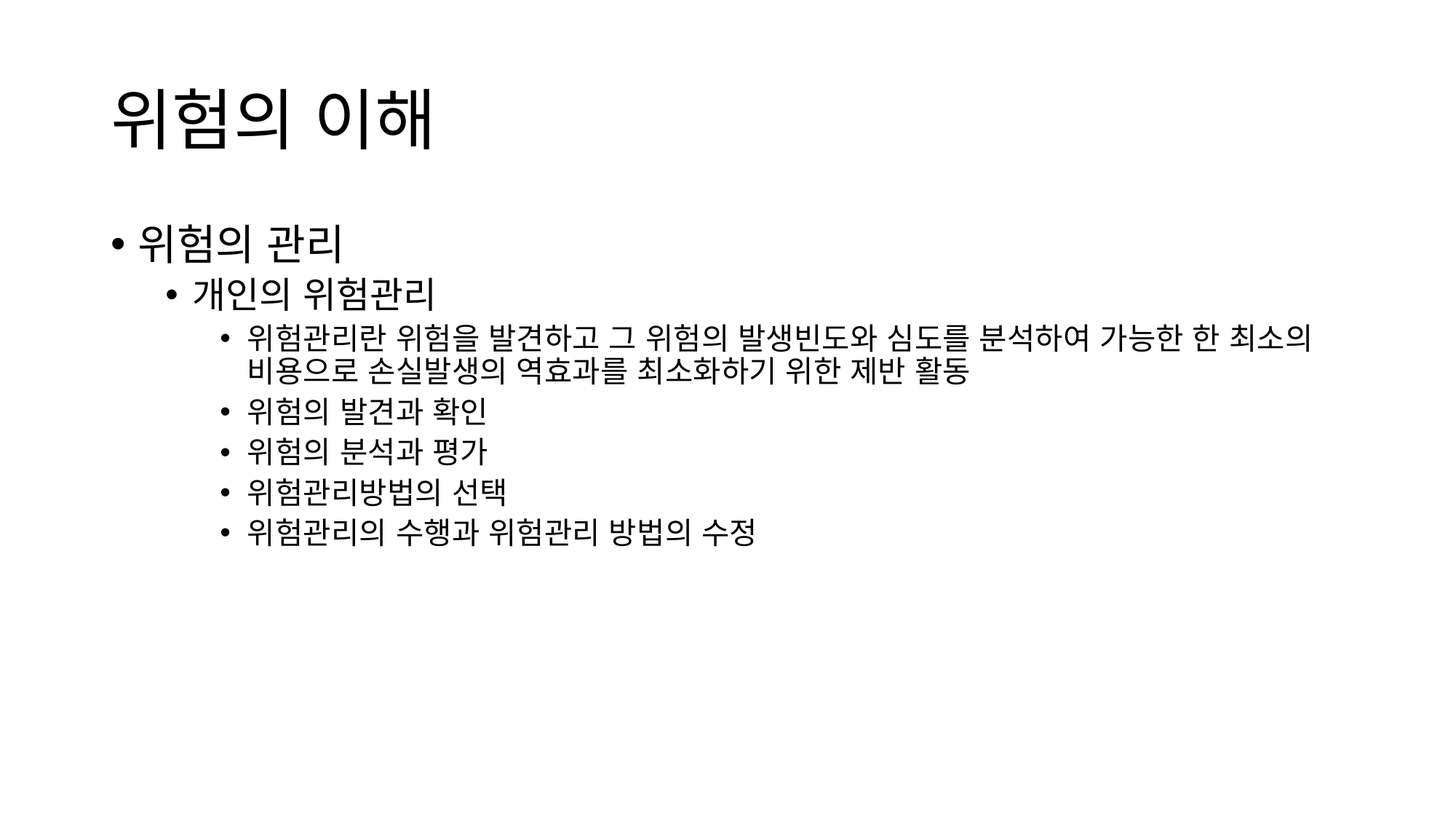

# 위험의 이해
위험의 관리
개인의 위험관리
위험관리란 위험을 발견하고 그 위험의 발생빈도와 심도를 분석하여 가능한 한 최소의 비용으로 손실발생의 역효과를 최소화하기 위한 제반 활동
위험의 발견과 확인
위험의 분석과 평가
위험관리방법의 선택
위험관리의 수행과 위험관리 방법의 수정